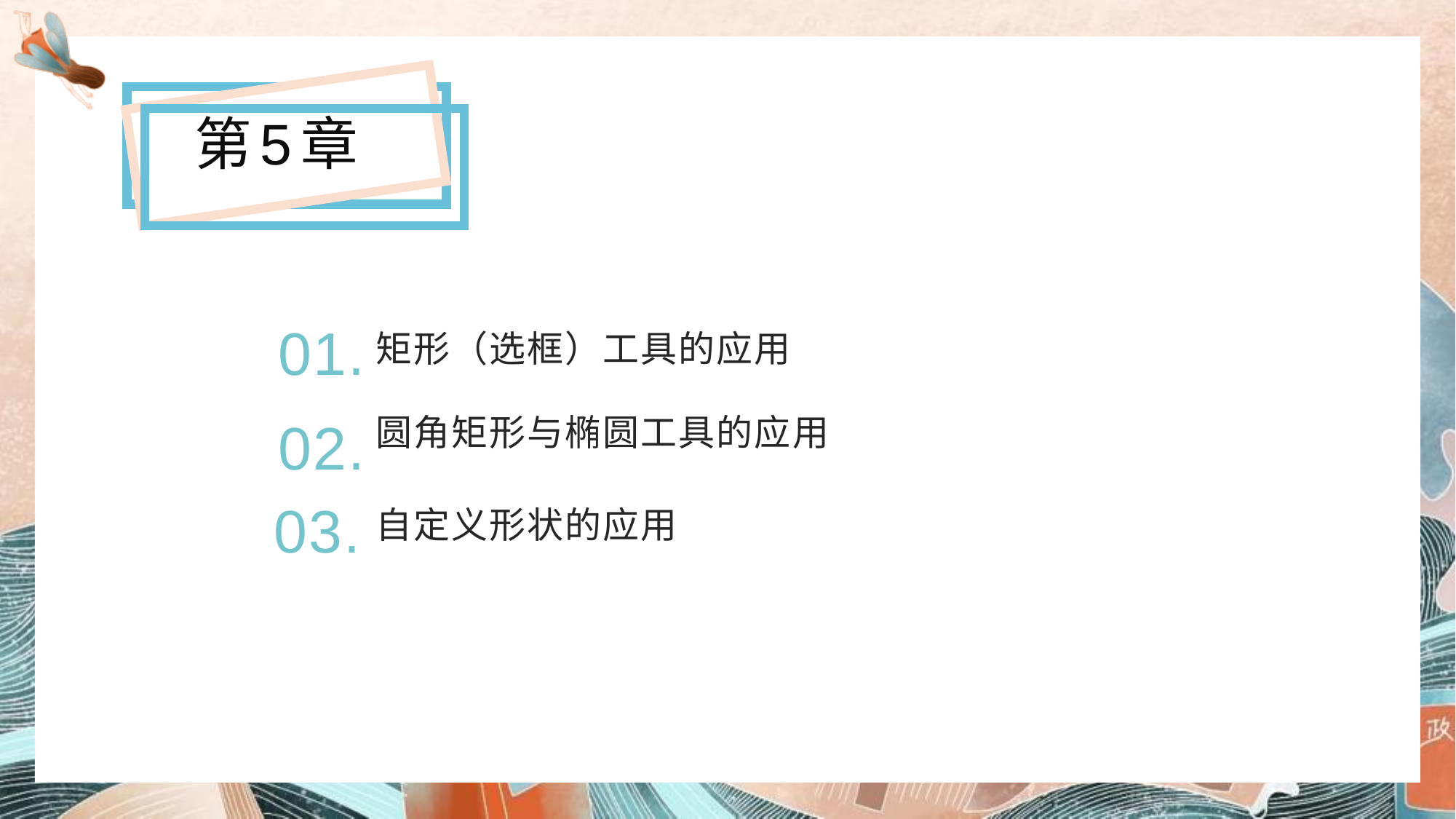

第5章

01.
矩形（选框）工具的应用
02.
圆角矩形与椭圆工具的应用
03.
自定义形状的应用